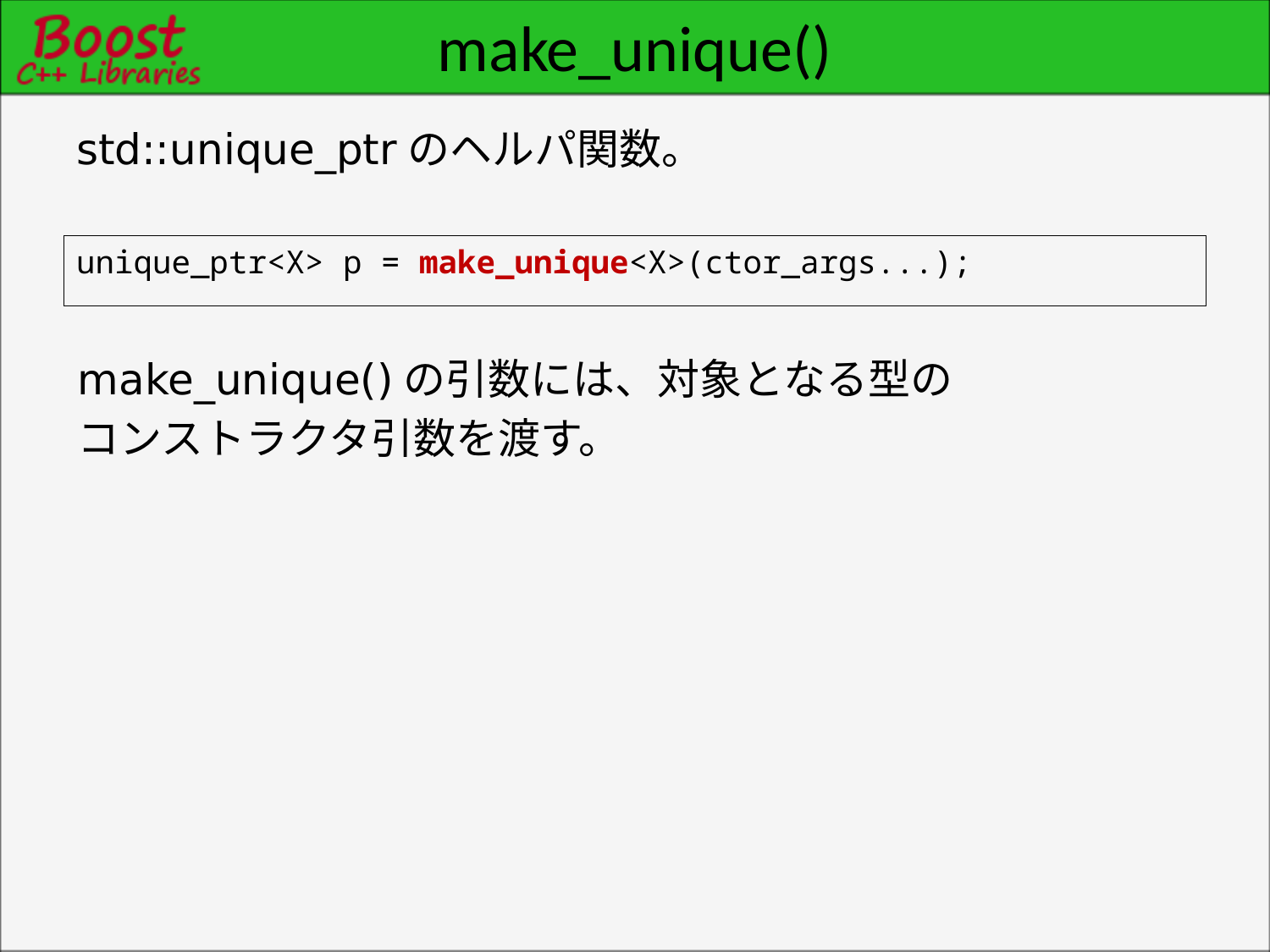

# make_unique()
std::unique_ptrのヘルパ関数。
unique_ptr<X> p = make_unique<X>(ctor_args...);
make_unique()の引数には、対象となる型の
コンストラクタ引数を渡す。